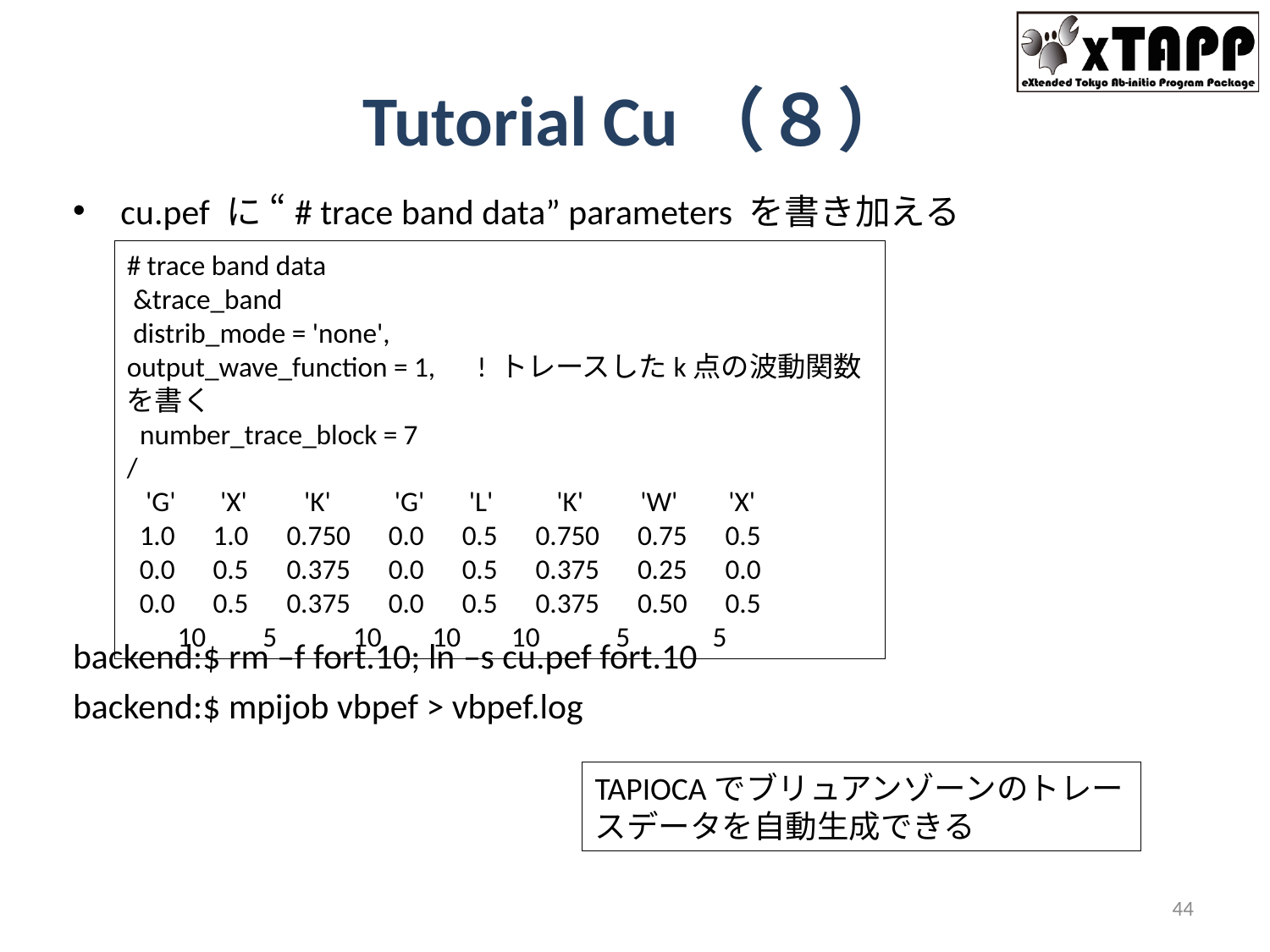

# Tutorial Cu（８）
cu.pef に “# trace band data” parameters を書き加える

backend:$ rm –f fort.10; ln –s cu.pef fort.10
backend:$ mpijob vbpef > vbpef.log
# trace band data &trace_band distrib_mode = 'none', output_wave_function = 1,　! トレースしたk点の波動関数を書く number_trace_block = 7 / 'G'       'X'         'K'          'G'       'L'          'K'         'W'        'X' 1.0      1.0      0.750      0.0      0.5      0.750      0.75      0.5 0.0      0.5      0.375      0.0      0.5      0.375      0.25      0.0 0.0      0.5      0.375      0.0      0.5      0.375      0.50      0.5 10         5            10        10        10            5             5
TAPIOCAでブリュアンゾーンのトレースデータを自動生成できる
44